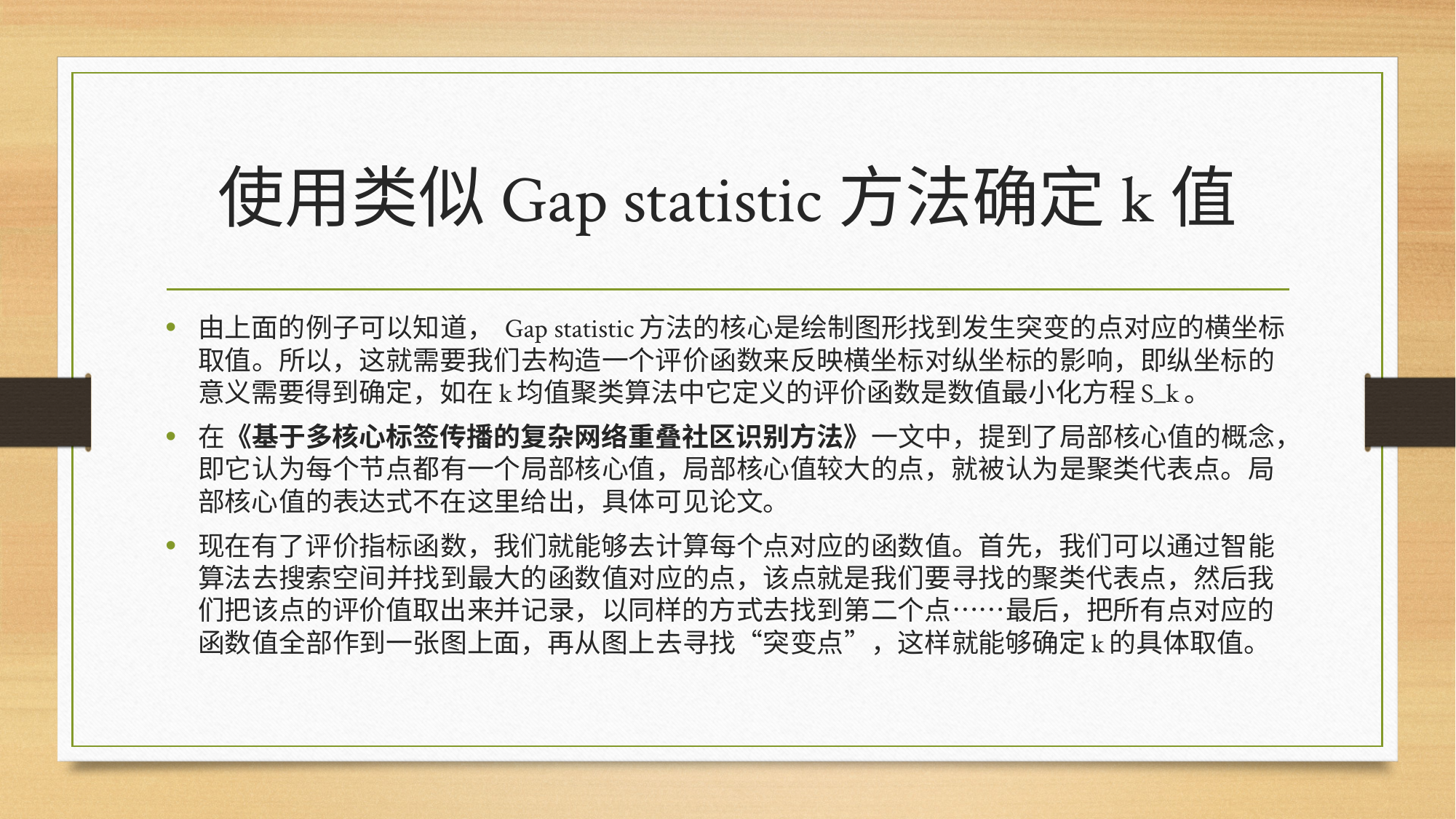

# 使用类似Gap statistic方法确定k值
由上面的例子可以知道， Gap statistic方法的核心是绘制图形找到发生突变的点对应的横坐标取值。所以，这就需要我们去构造一个评价函数来反映横坐标对纵坐标的影响，即纵坐标的意义需要得到确定，如在k均值聚类算法中它定义的评价函数是数值最小化方程S_k。
在《基于多核心标签传播的复杂网络重叠社区识别方法》一文中，提到了局部核心值的概念，即它认为每个节点都有一个局部核心值，局部核心值较大的点，就被认为是聚类代表点。局部核心值的表达式不在这里给出，具体可见论文。
现在有了评价指标函数，我们就能够去计算每个点对应的函数值。首先，我们可以通过智能算法去搜索空间并找到最大的函数值对应的点，该点就是我们要寻找的聚类代表点，然后我们把该点的评价值取出来并记录，以同样的方式去找到第二个点……最后，把所有点对应的函数值全部作到一张图上面，再从图上去寻找“突变点”，这样就能够确定k的具体取值。